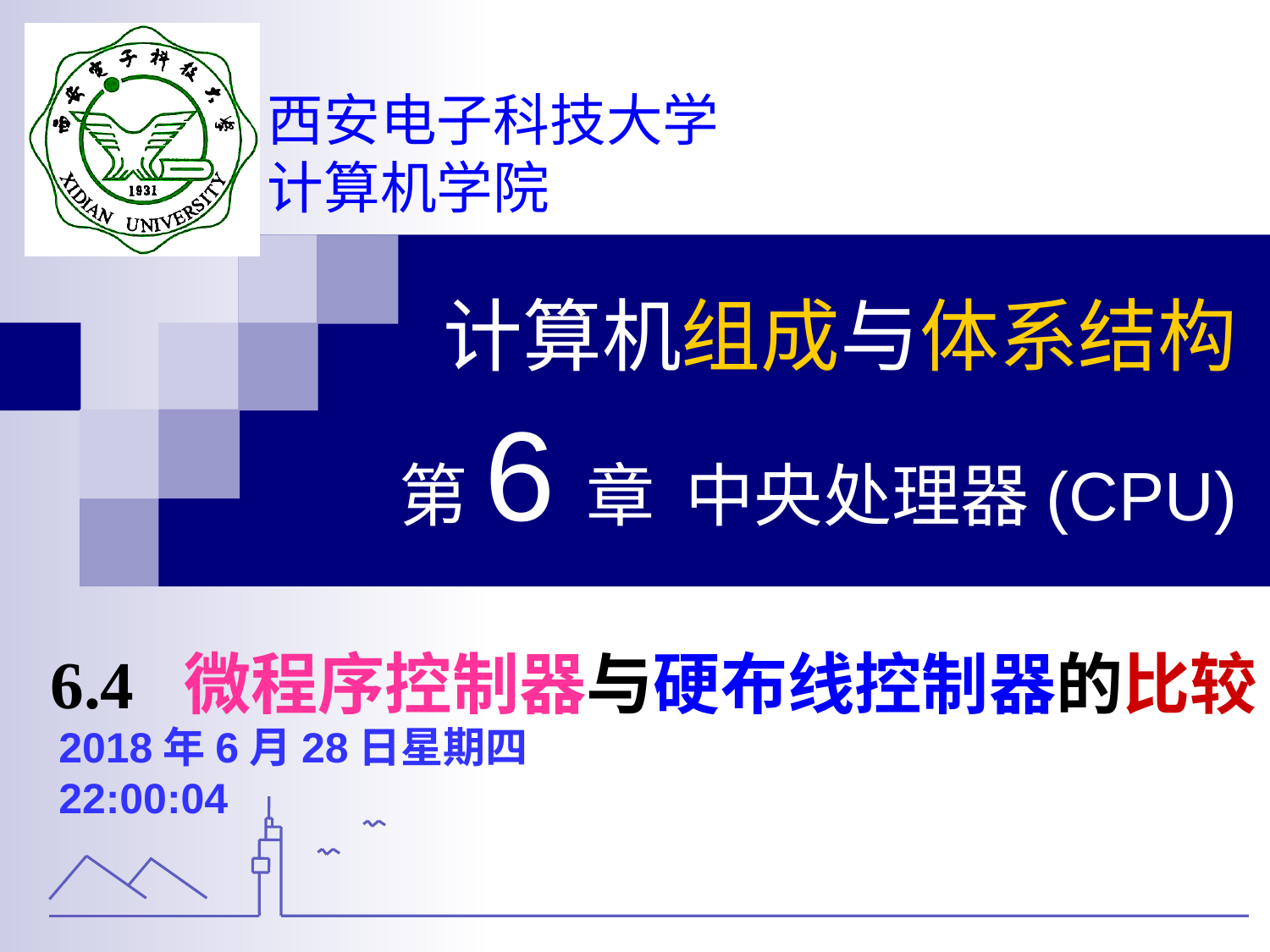

计算机组成与体系结构
第6章  中央处理器(CPU)
6.4  微程序控制器与硬布线控制器的比较